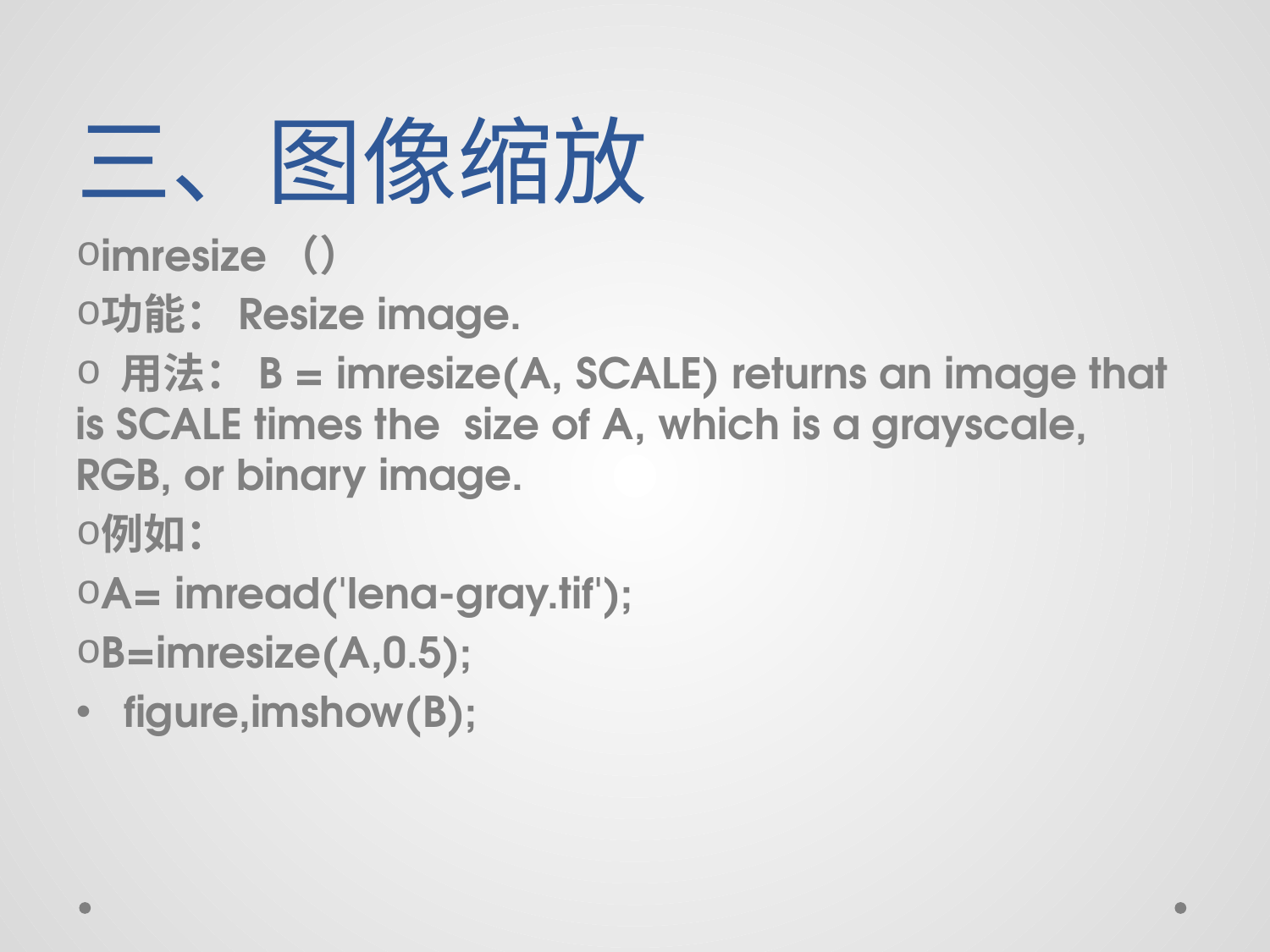

# 三、图像缩放
imresize（）
功能：Resize image.
 用法：B = imresize(A, SCALE) returns an image that is SCALE times the  size of A, which is a grayscale, RGB, or binary image.
例如：
A= imread('lena-gray.tif');
B=imresize(A,0.5);
figure,imshow(B);